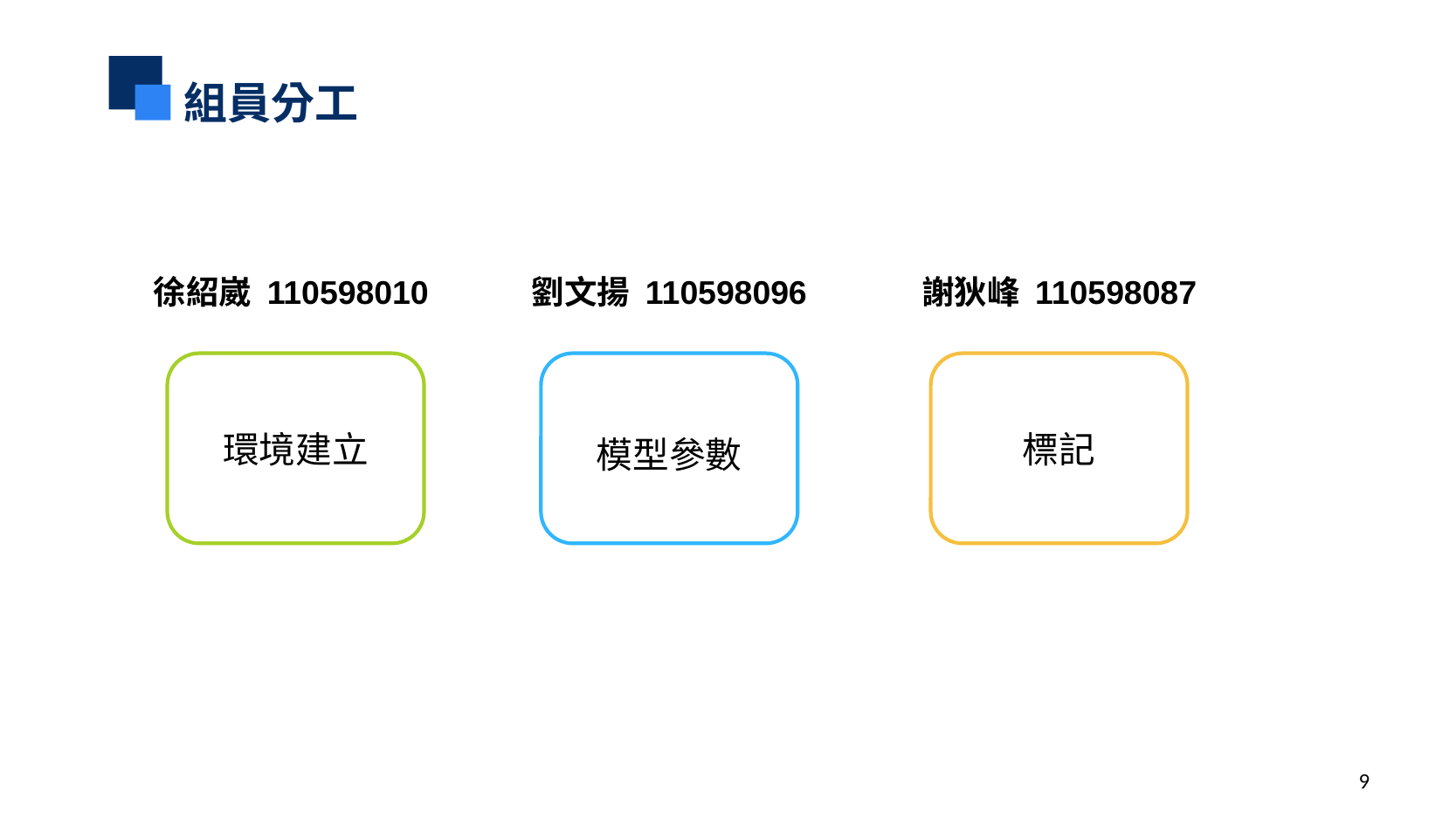

組員分工

徐紹崴 110598010
劉文揚 110598096
謝狄峰 110598087

環境建立

模型參數
標記
9